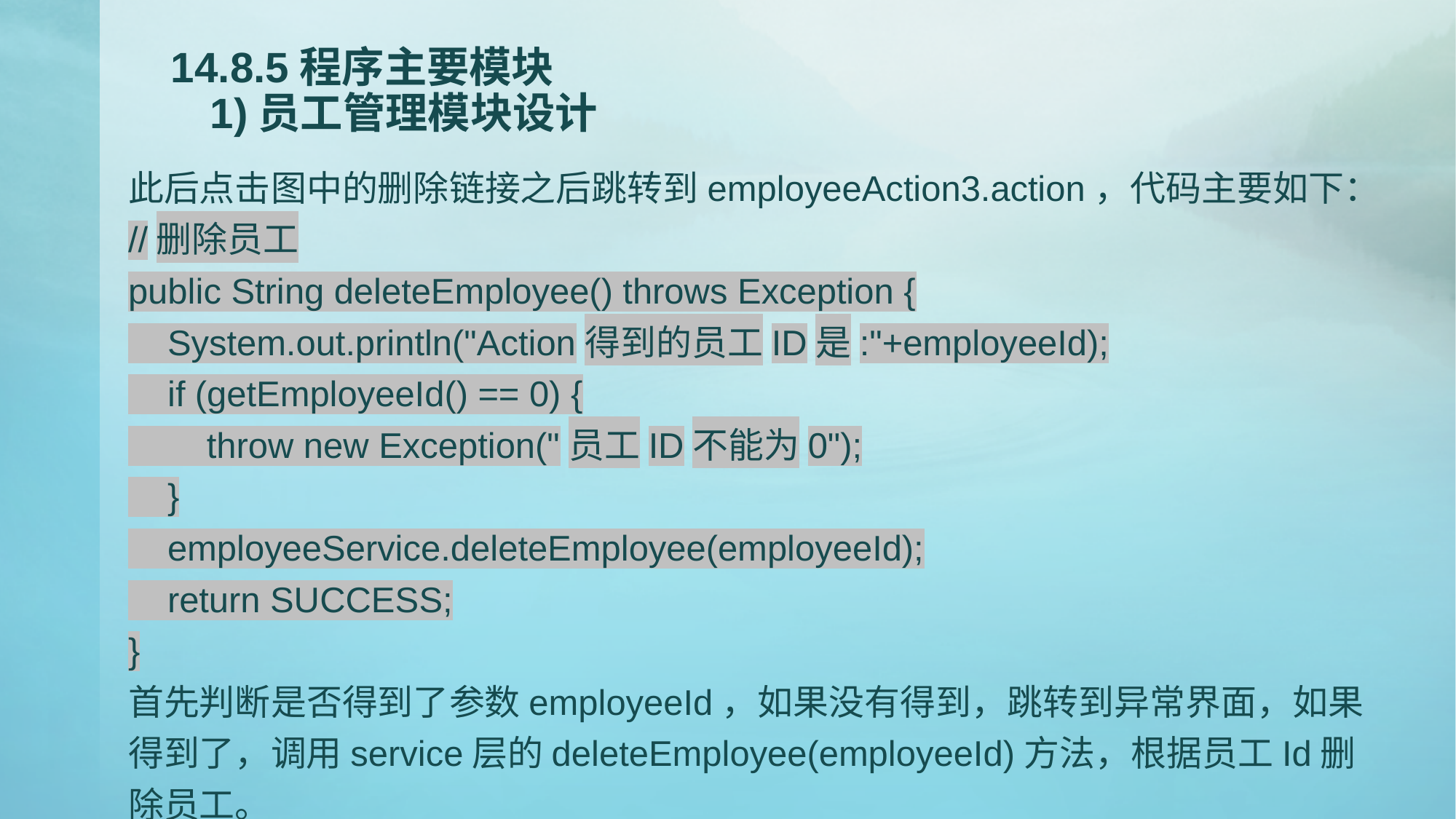

# 14.8.5程序主要模块 1)员工管理模块设计
此后点击图中的删除链接之后跳转到employeeAction3.action，代码主要如下：
//删除员工
public String deleteEmployee() throws Exception {
    System.out.println("Action得到的员工ID是:"+employeeId);
    if (getEmployeeId() == 0) {
        throw new Exception("员工ID不能为0");
    }
    employeeService.deleteEmployee(employeeId);
    return SUCCESS;
}
首先判断是否得到了参数employeeId，如果没有得到，跳转到异常界面，如果得到了，调用service层的deleteEmployee(employeeId)方法，根据员工Id删除员工。